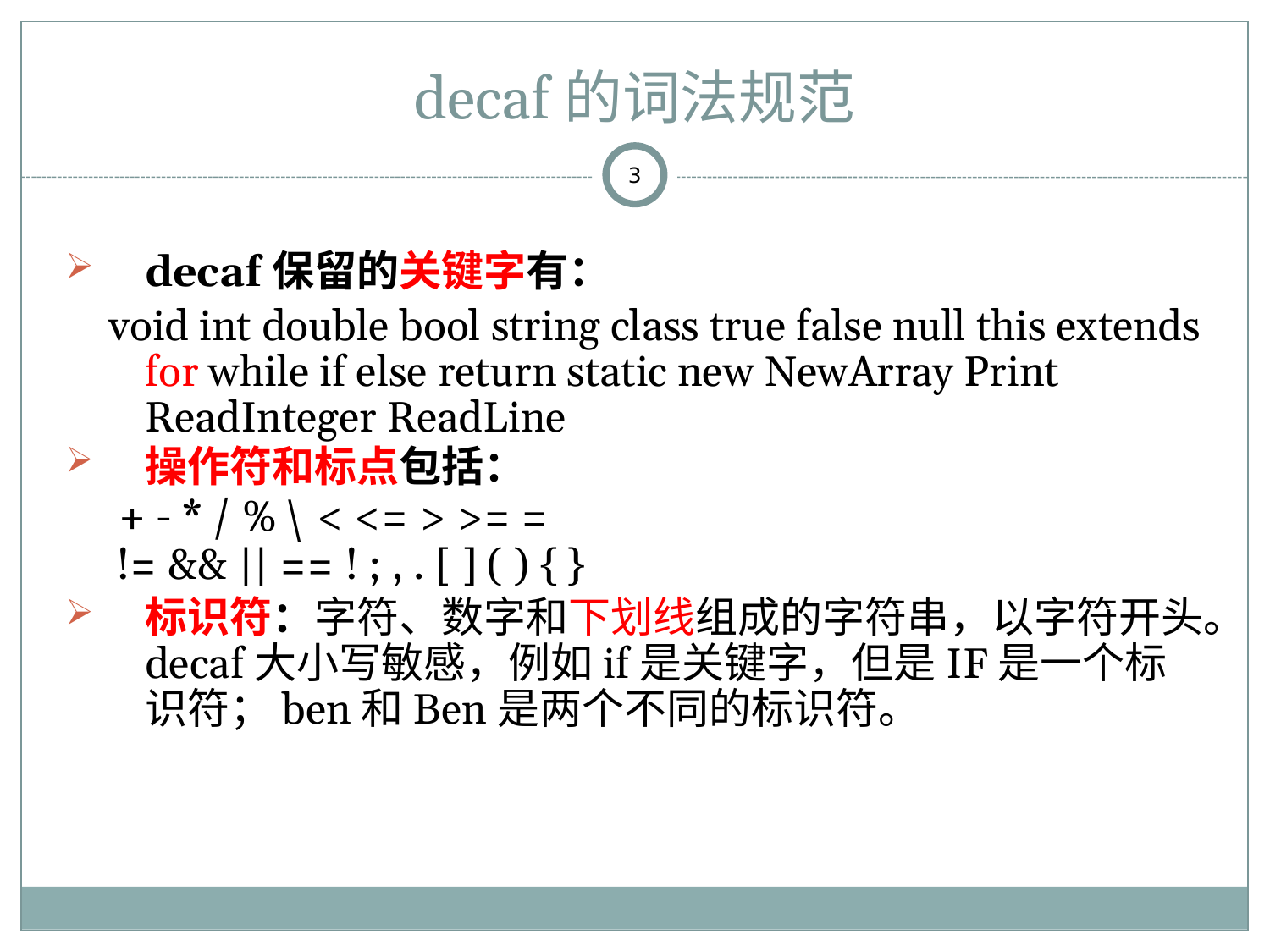

# decaf的词法规范
3
decaf保留的关键字有：
    void int double bool string class true false null this extends for while if else return static new NewArray Print ReadInteger ReadLine
操作符和标点包括：
     + - * / % \ < <= > >= =
     != && || == ! ; , . [ ] ( ) { }
标识符：字符、数字和下划线组成的字符串，以字符开头。decaf大小写敏感，例如if是关键字，但是IF是一个标识符；ben和Ben是两个不同的标识符。